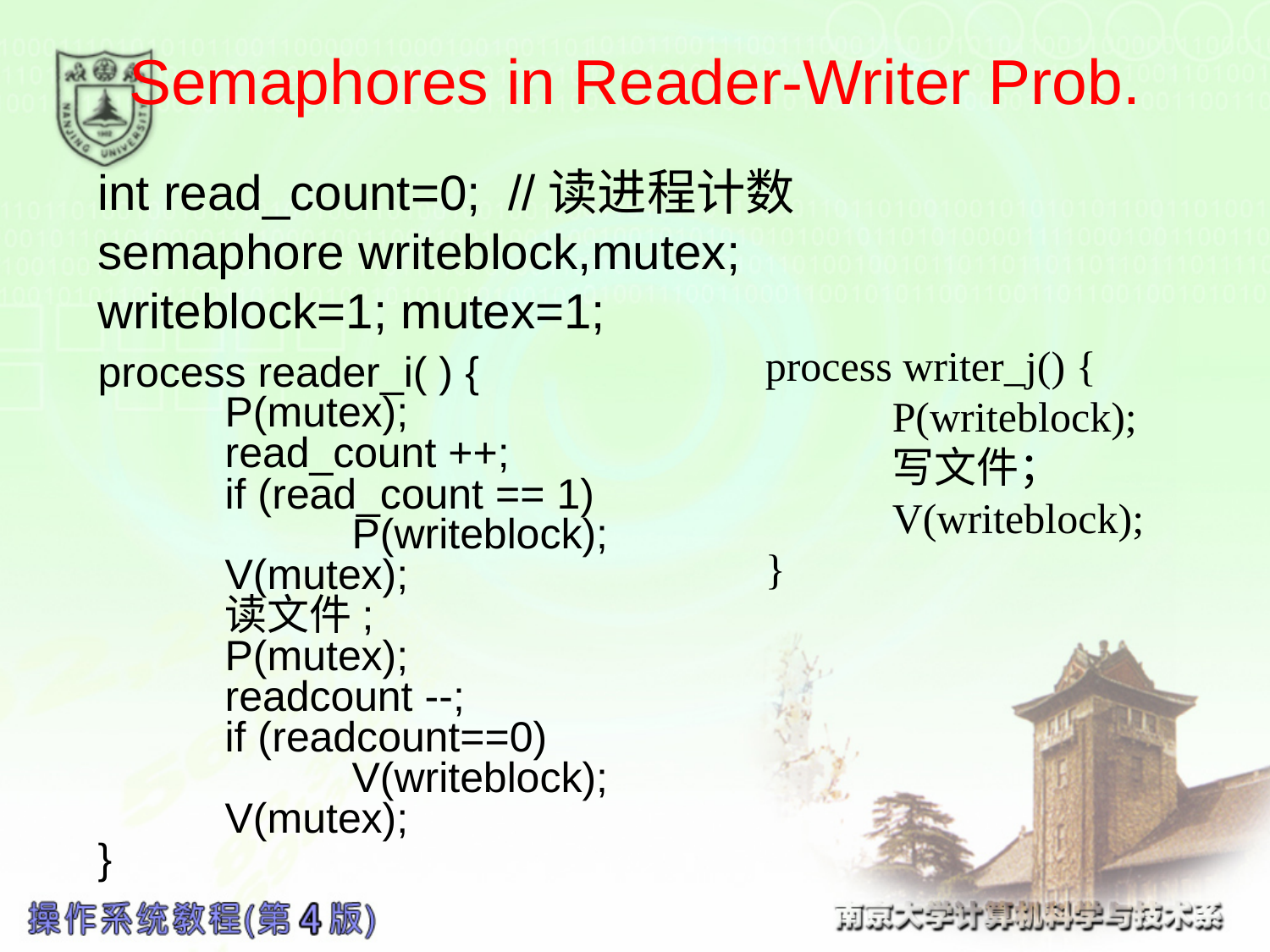

Semaphores in Reader-Writer Prob.
int read_count=0;  //读进程计数
semaphore writeblock,mutex;
writeblock=1; mutex=1;
process writer_j() {
	P(writeblock);
	写文件；
	V(writeblock);
}
process reader_i( ) {
	P(mutex);
	read_count ++;
	if (read_count == 1)
		P(writeblock);
	V(mutex);
	读文件;
	P(mutex);
	readcount --;
	if (readcount==0)
		V(writeblock);
	V(mutex);
}